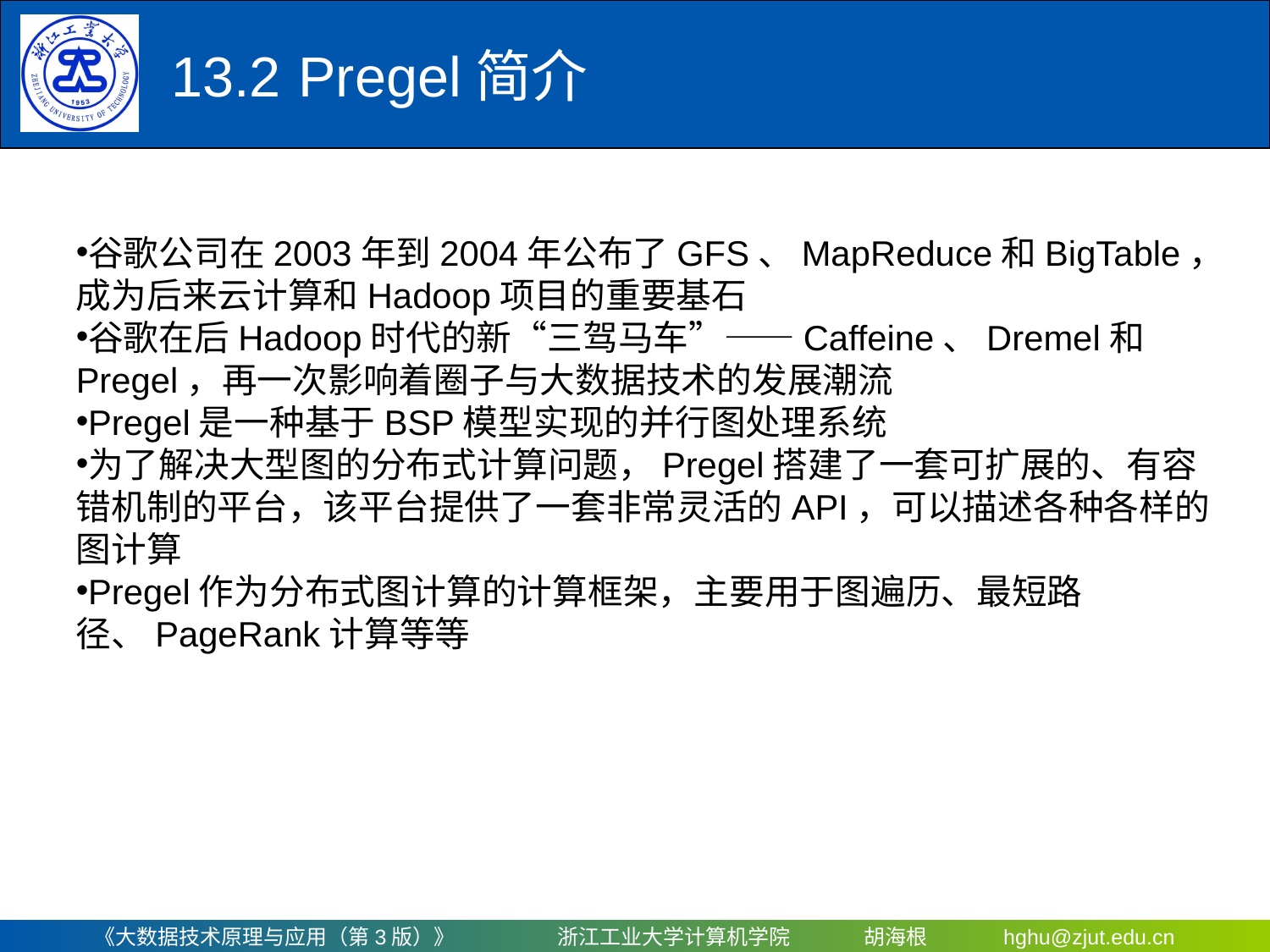

13.2	Pregel简介
谷歌公司在2003年到2004年公布了GFS、MapReduce和BigTable，成为后来云计算和Hadoop项目的重要基石
谷歌在后Hadoop时代的新“三驾马车”——Caffeine、Dremel和Pregel，再一次影响着圈子与大数据技术的发展潮流
Pregel是一种基于BSP模型实现的并行图处理系统
为了解决大型图的分布式计算问题，Pregel搭建了一套可扩展的、有容错机制的平台，该平台提供了一套非常灵活的API，可以描述各种各样的图计算
Pregel作为分布式图计算的计算框架，主要用于图遍历、最短路径、PageRank计算等等